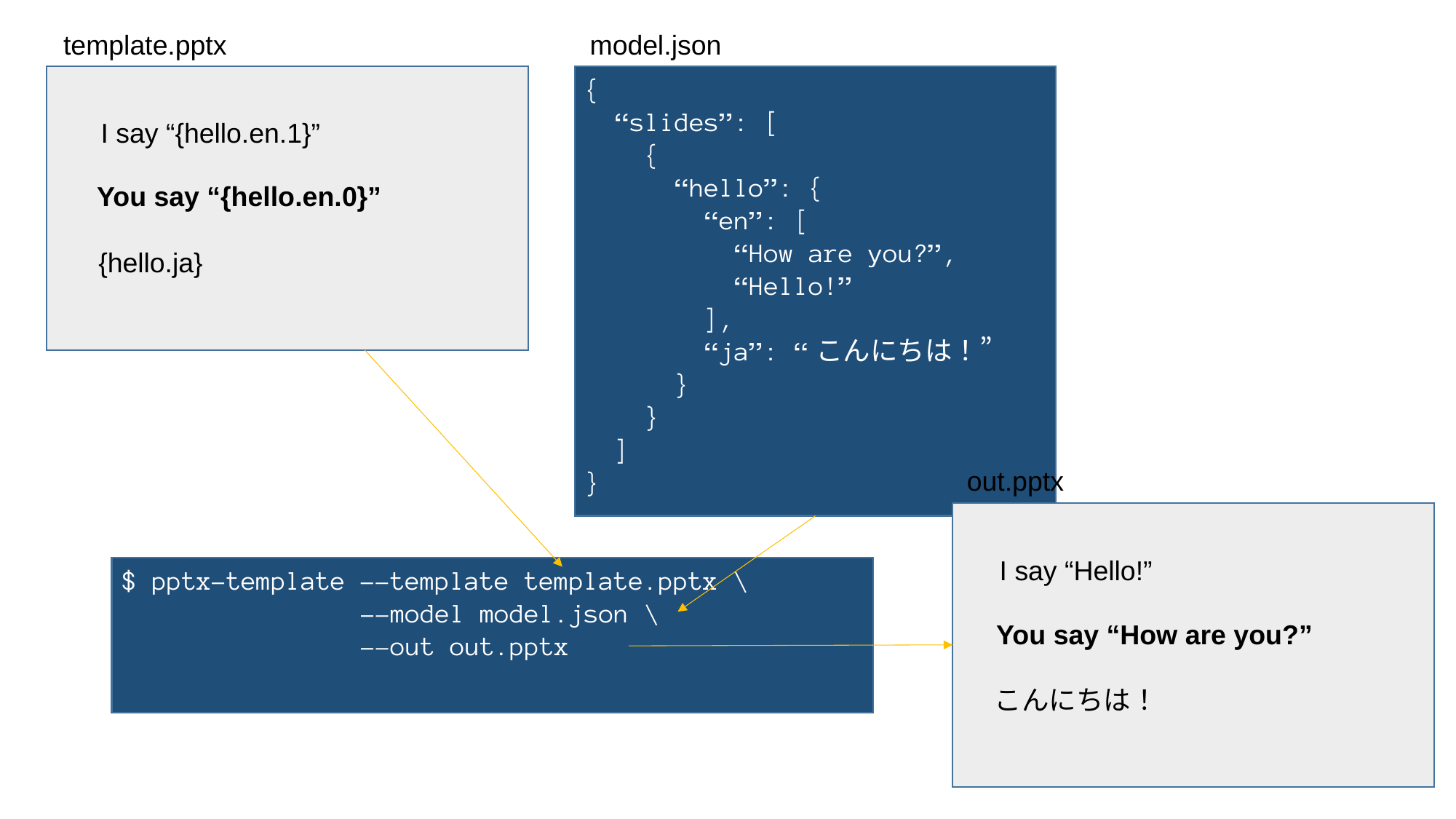

template.pptx
model.json
{
  “slides”: [
    {
      “hello”: {
        “en”: [
          “How are you?”,
          “Hello!”
        ],
        “ja”: “こんにちは！”
      }
    }
  ]
}

I say “{hello.en.1}”
You say “{hello.en.0}”
{hello.ja}
out.pptx

I say “Hello!”
$ pptx-template -–template template.pptx \
                -–model model.json \
                -–out out.pptx
You say “How are you?”
こんにちは！